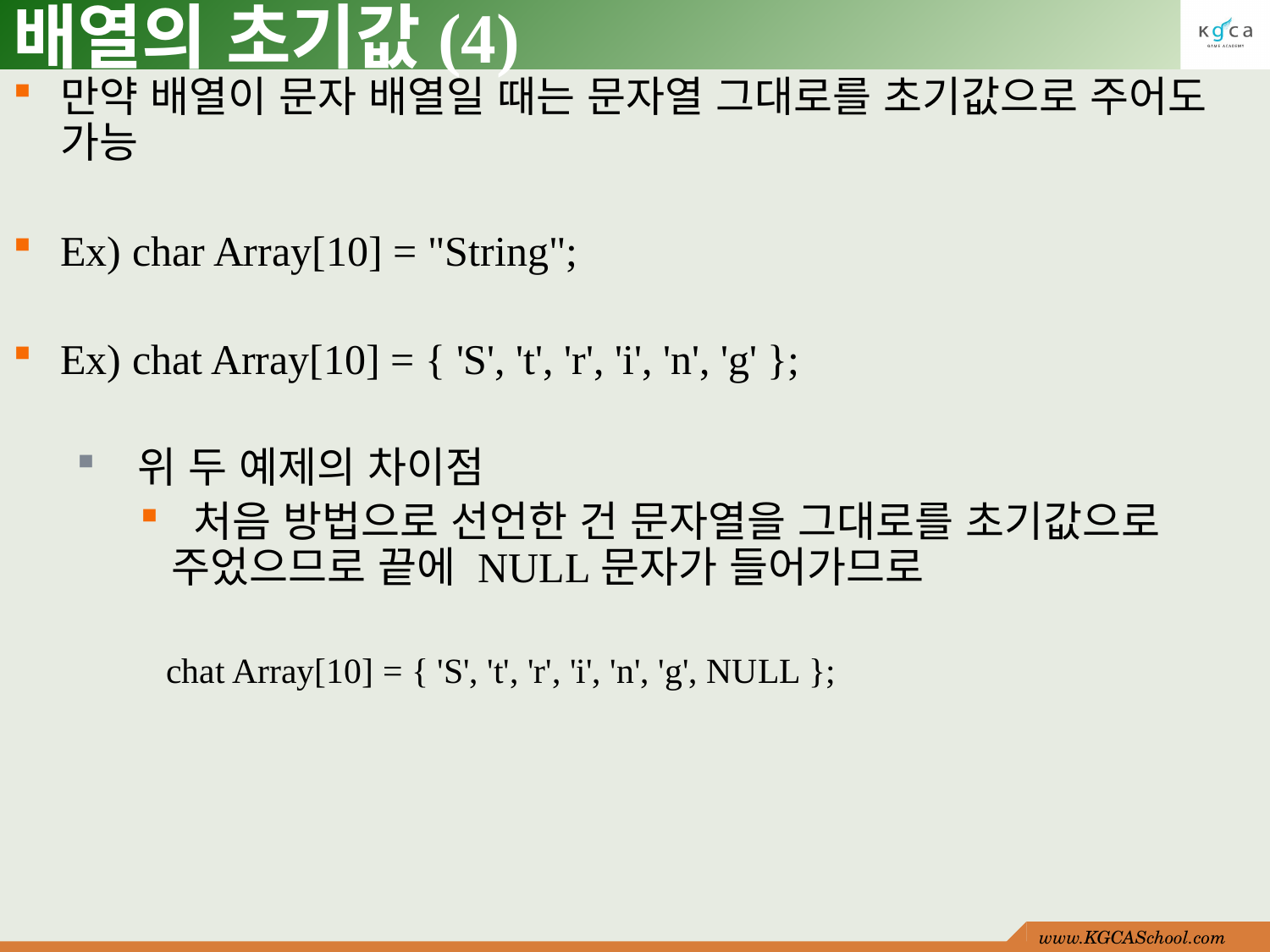

# 배열의 초기값(4)
만약 배열이 문자 배열일 때는 문자열 그대로를 초기값으로 주어도 가능

Ex) char Array[10] = "String";

Ex) chat Array[10] = { 'S', 't', 'r', 'i', 'n', 'g' };

 위 두 예제의 차이점
 처음 방법으로 선언한 건 문자열을 그대로를 초기값으로 주었으므로 끝에 NULL문자가 들어가므로

   chat Array[10] = { 'S', 't', 'r', 'i', 'n', 'g', NULL };